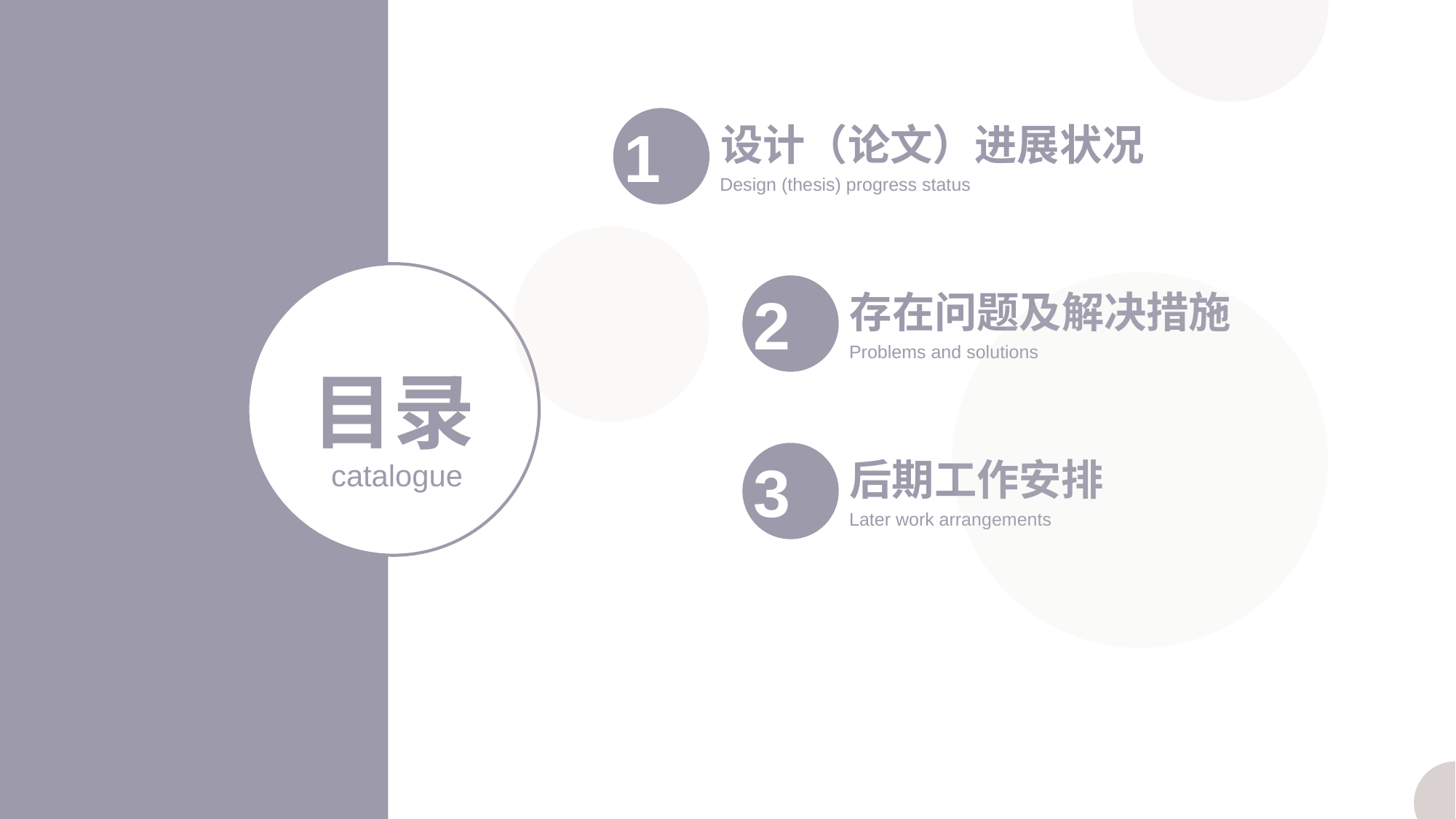

行业PPT模板http://www.1ppt.com/hangye/

1
设计（论文）进展状况
Design (thesis) progress status

目录

2
存在问题及解决措施
Problems and solutions

3
后期工作安排
catalogue
Later work arrangements